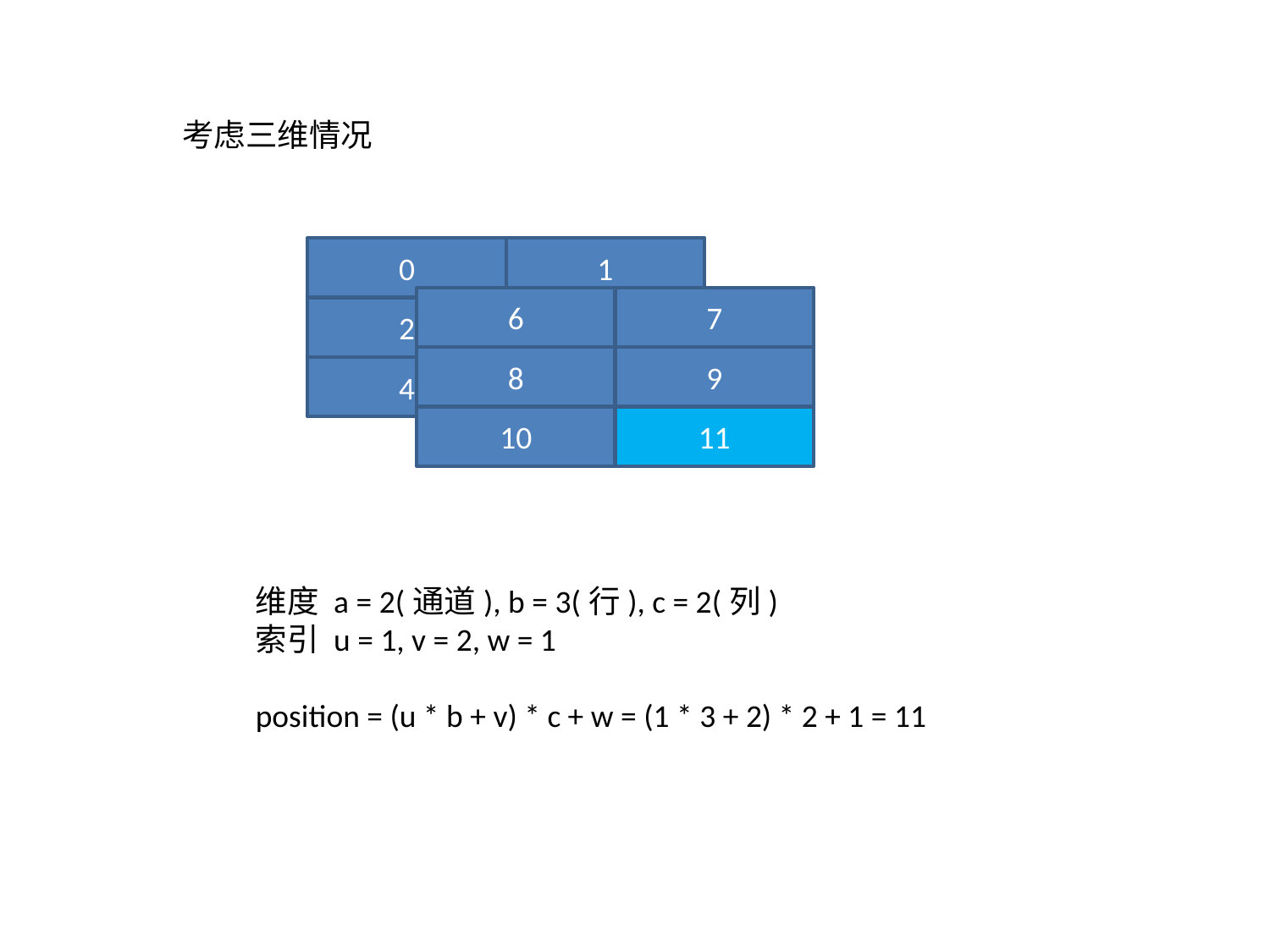

考虑三维情况
0
1
2
3
4
5
6
7
8
9
10
11
维度 a = 2(通道), b = 3(行), c = 2(列)
索引 u = 1, v = 2, w = 1

position = (u * b + v) * c + w = (1 * 3 + 2) * 2 + 1 = 11